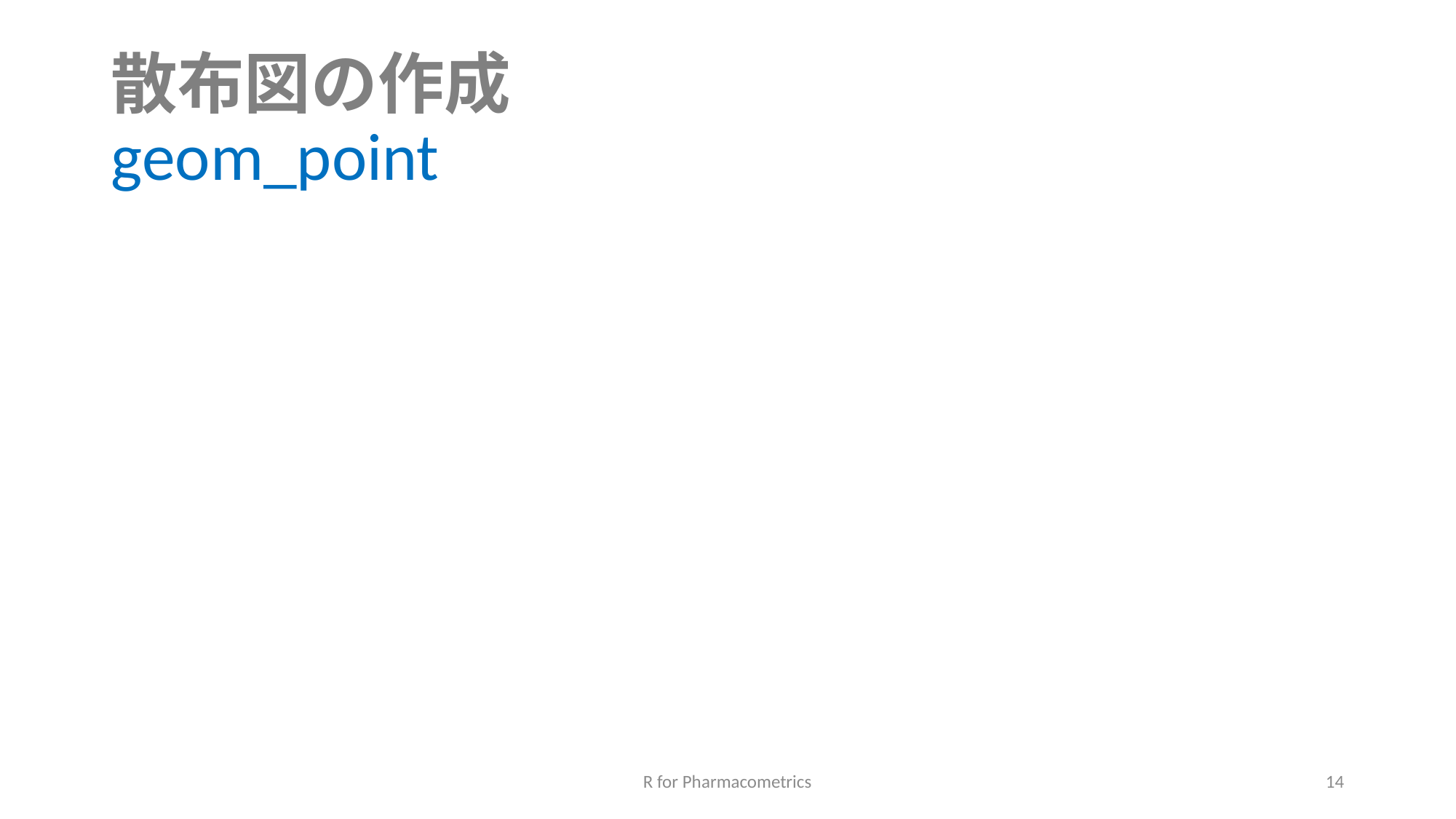

# 散布図の作成 geom_point

R for Pharmacometrics
14